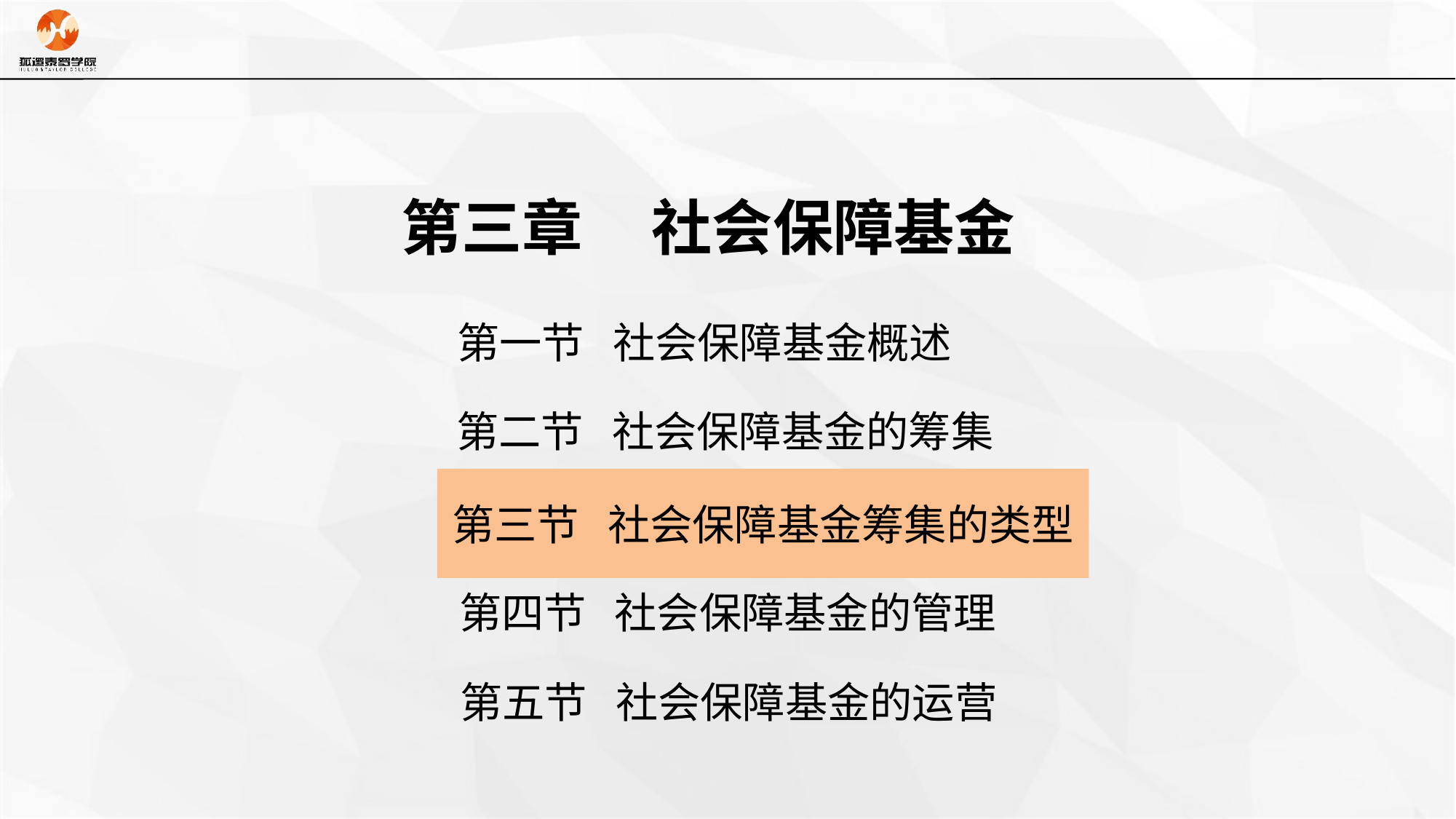

第三章     社会保障基金
第一节   社会保障基金概述
第二节   社会保障基金的筹集
第三节   社会保障基金筹集的类型
第四节   社会保障基金的管理
第五节   社会保障基金的运营